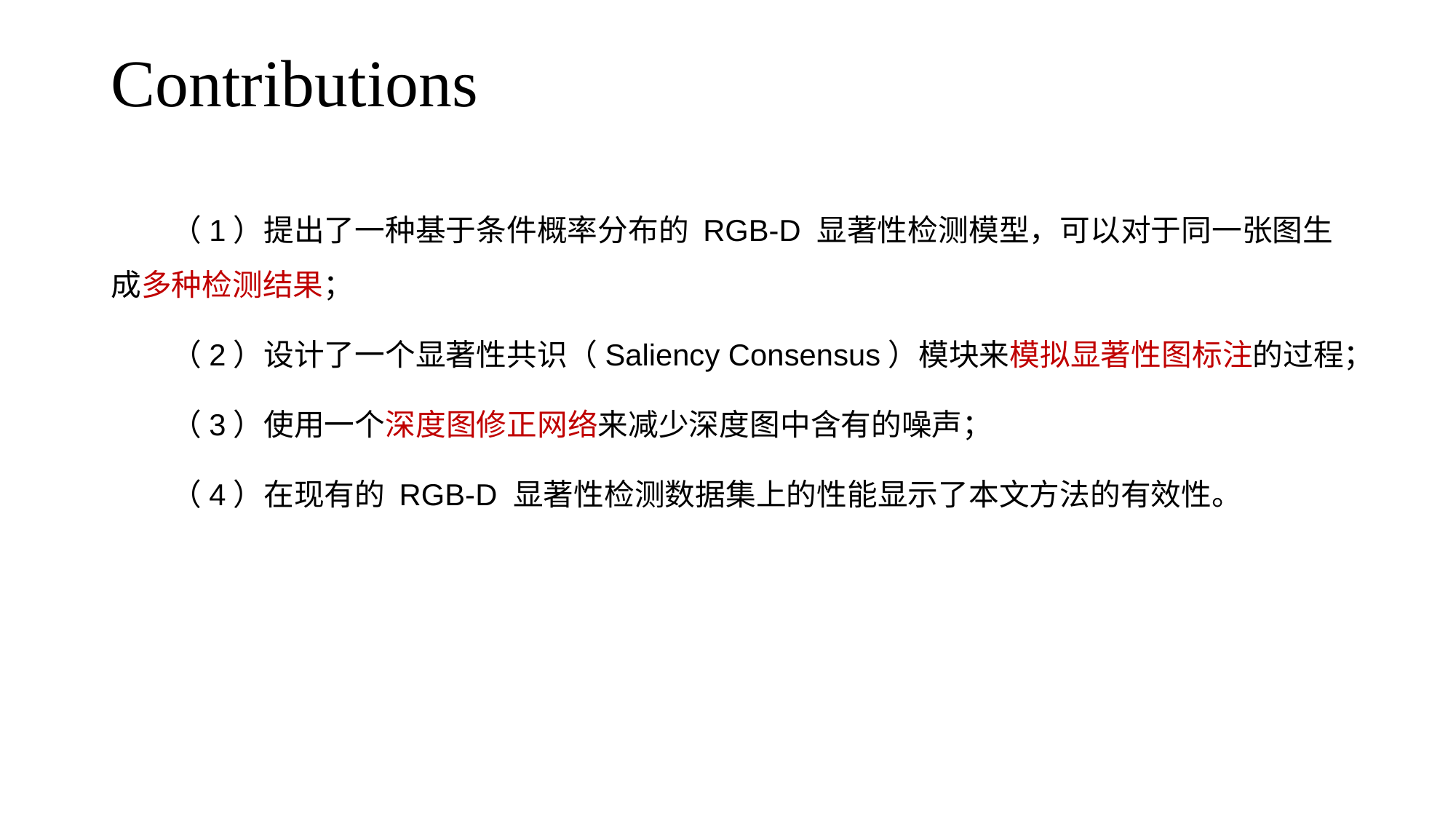

Contributions
（1）提出了一种基于条件概率分布的 RGB-D 显著性检测模型，可以对于同一张图生成多种检测结果；
（2）设计了一个显著性共识（Saliency Consensus）模块来模拟显著性图标注的过程；
（3）使用一个深度图修正网络来减少深度图中含有的噪声；
（4）在现有的 RGB-D 显著性检测数据集上的性能显示了本文方法的有效性。